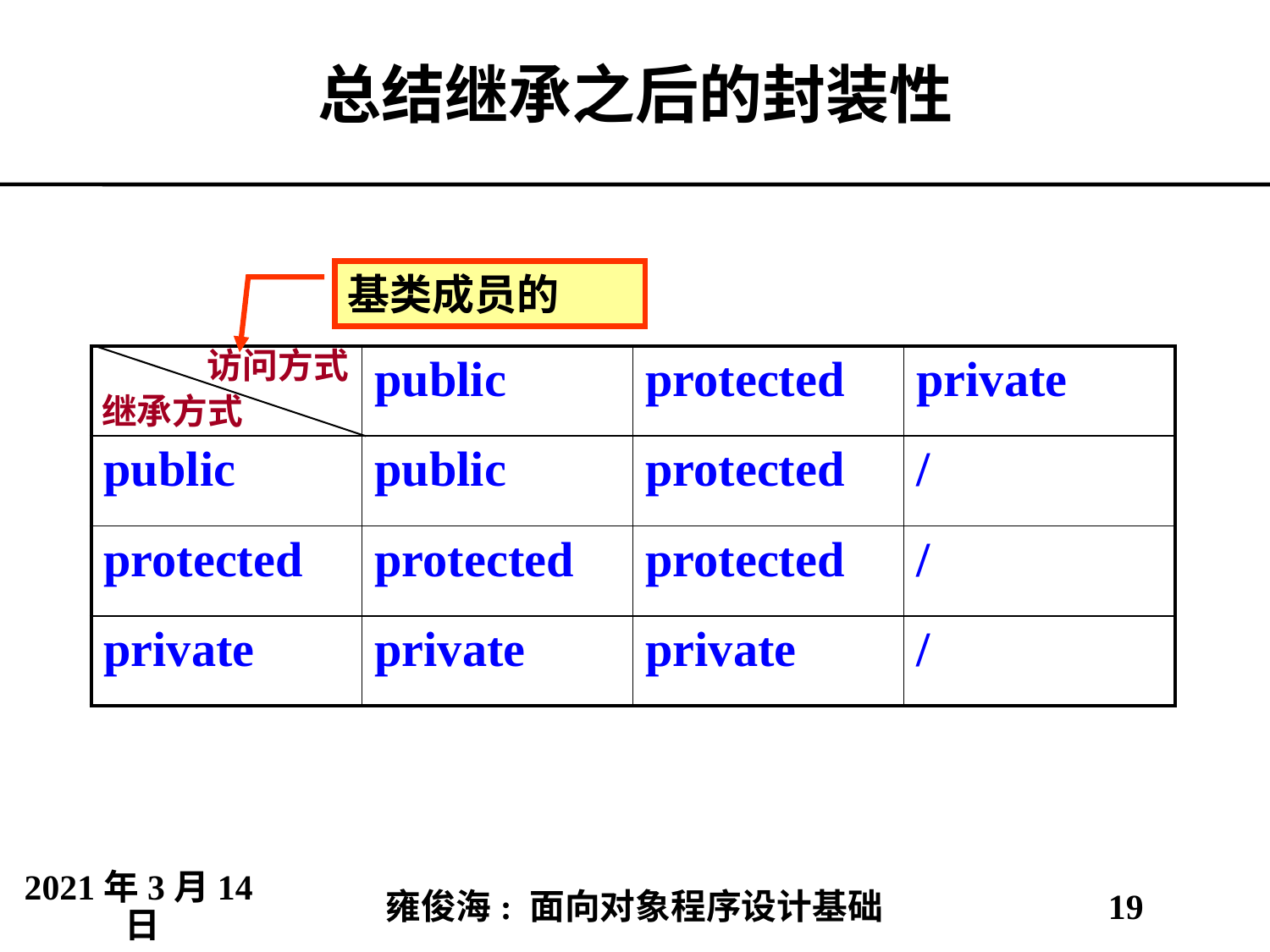

# 总结继承之后的封装性

基类成员的
访问方式
|  | public | protected | private |
| --- | --- | --- | --- |
| public | public | protected | / |
| protected | protected | protected | / |
| private | private | private | / |

继承方式
2021年3月14日
雍俊海: 面向对象程序设计基础
19